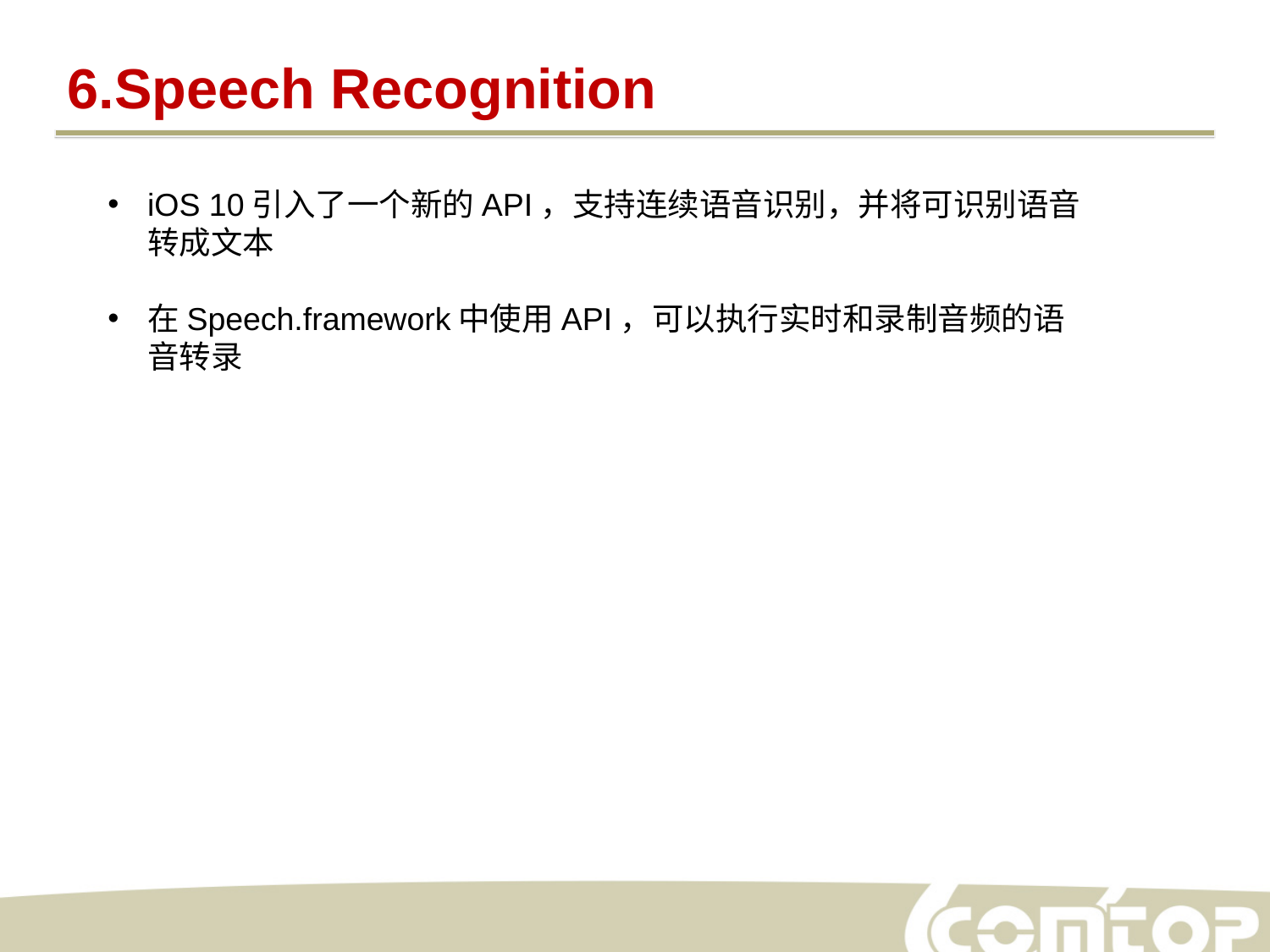

6.Speech Recognition

iOS 10引入了一个新的API，支持连续语音识别，并将可识别语音转成文本

在Speech.framework中使用API​​，可以执行实时和录制音频的语音转录